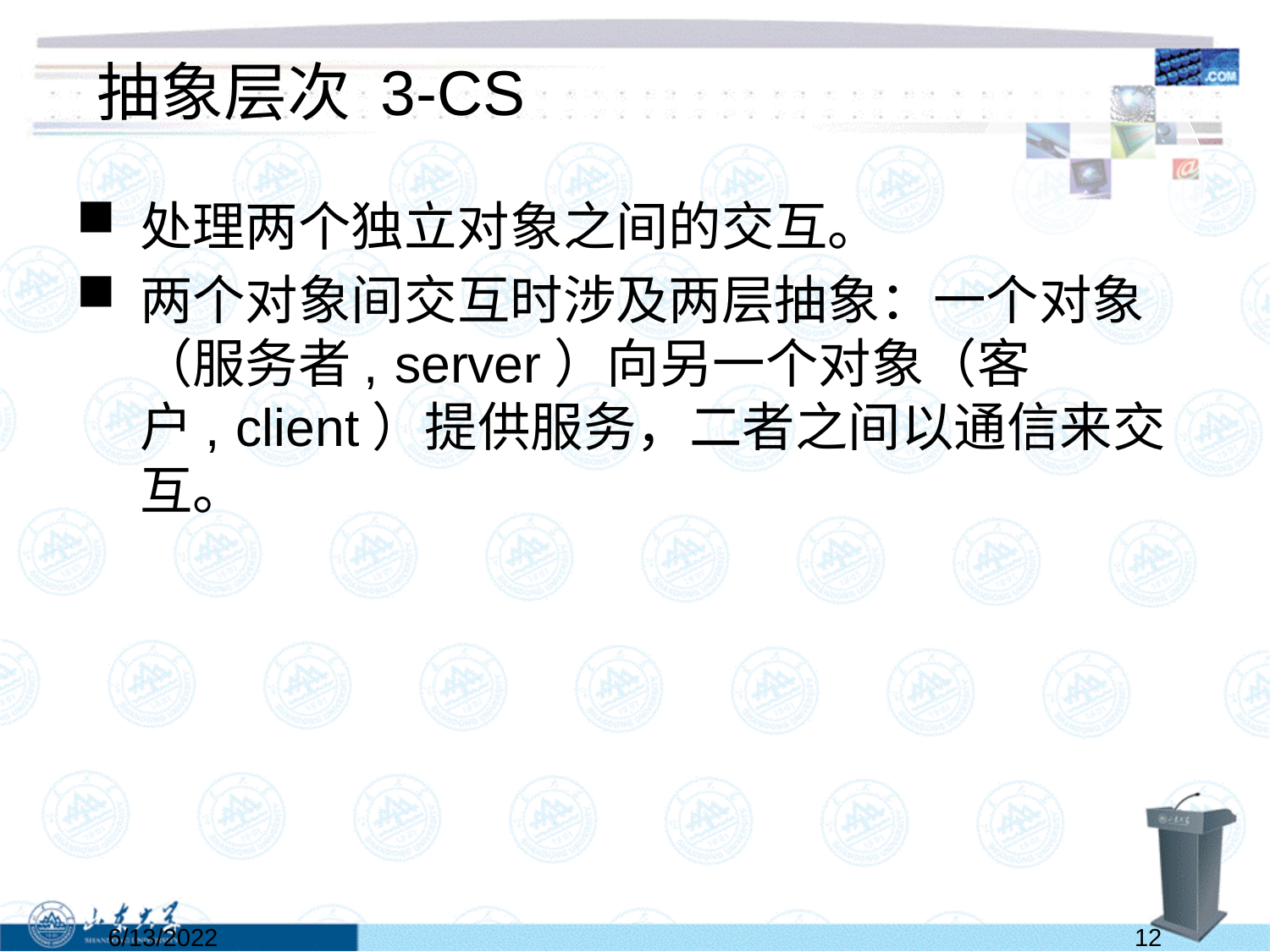

# 抽象层次 3-CS
处理两个独立对象之间的交互。
两个对象间交互时涉及两层抽象：一个对象（服务者, server）向另一个对象（客户, client）提供服务，二者之间以通信来交互。
6/13/2022
12